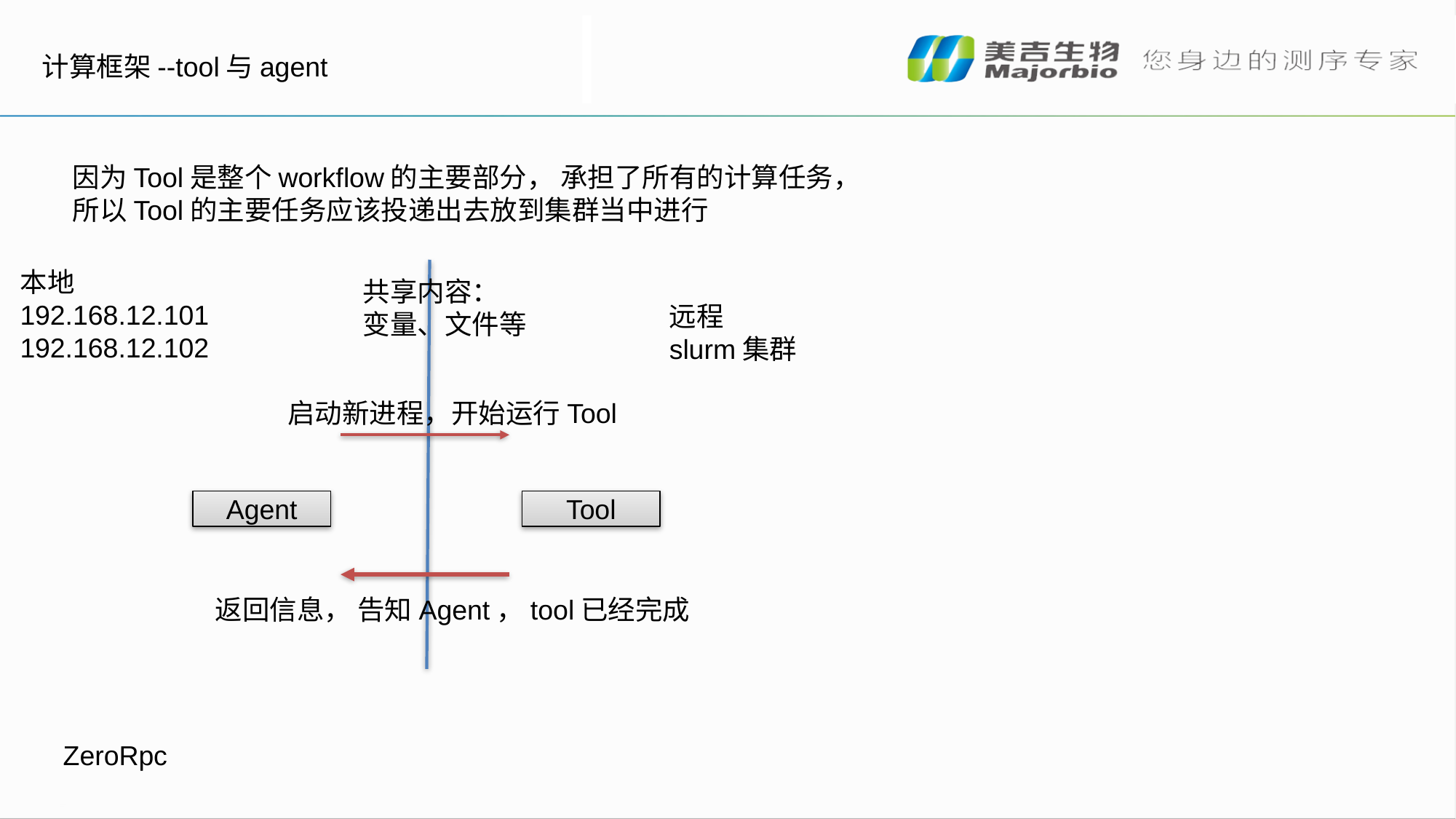

计算框架--tool与agent
因为Tool是整个workflow的主要部分， 承担了所有的计算任务，
所以Tool的主要任务应该投递出去放到集群当中进行
本地
192.168.12.101
192.168.12.102
共享内容：
变量、文件等
远程
slurm集群
启动新进程，开始运行Tool
Tool
Agent
返回信息， 告知Agent，tool已经完成
ZeroRpc